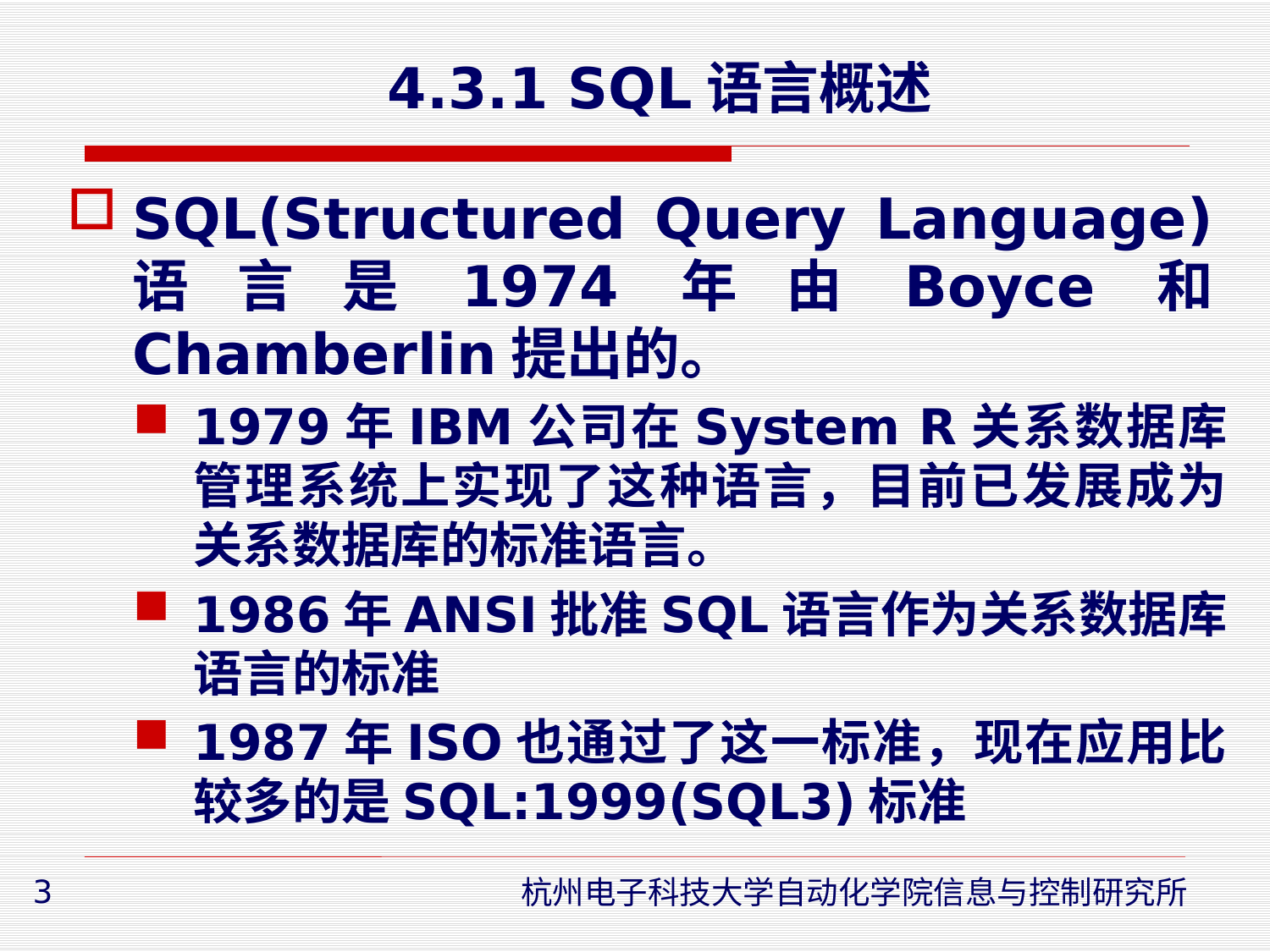

4.3.1 SQL语言概述
SQL(Structured Query Language)语言是1974年由Boyce和Chamberlin提出的。
1979年IBM公司在System R关系数据库管理系统上实现了这种语言，目前已发展成为关系数据库的标准语言。
1986年ANSI批准SQL语言作为关系数据库语言的标准
1987年ISO也通过了这一标准，现在应用比较多的是SQL:1999(SQL3)标准